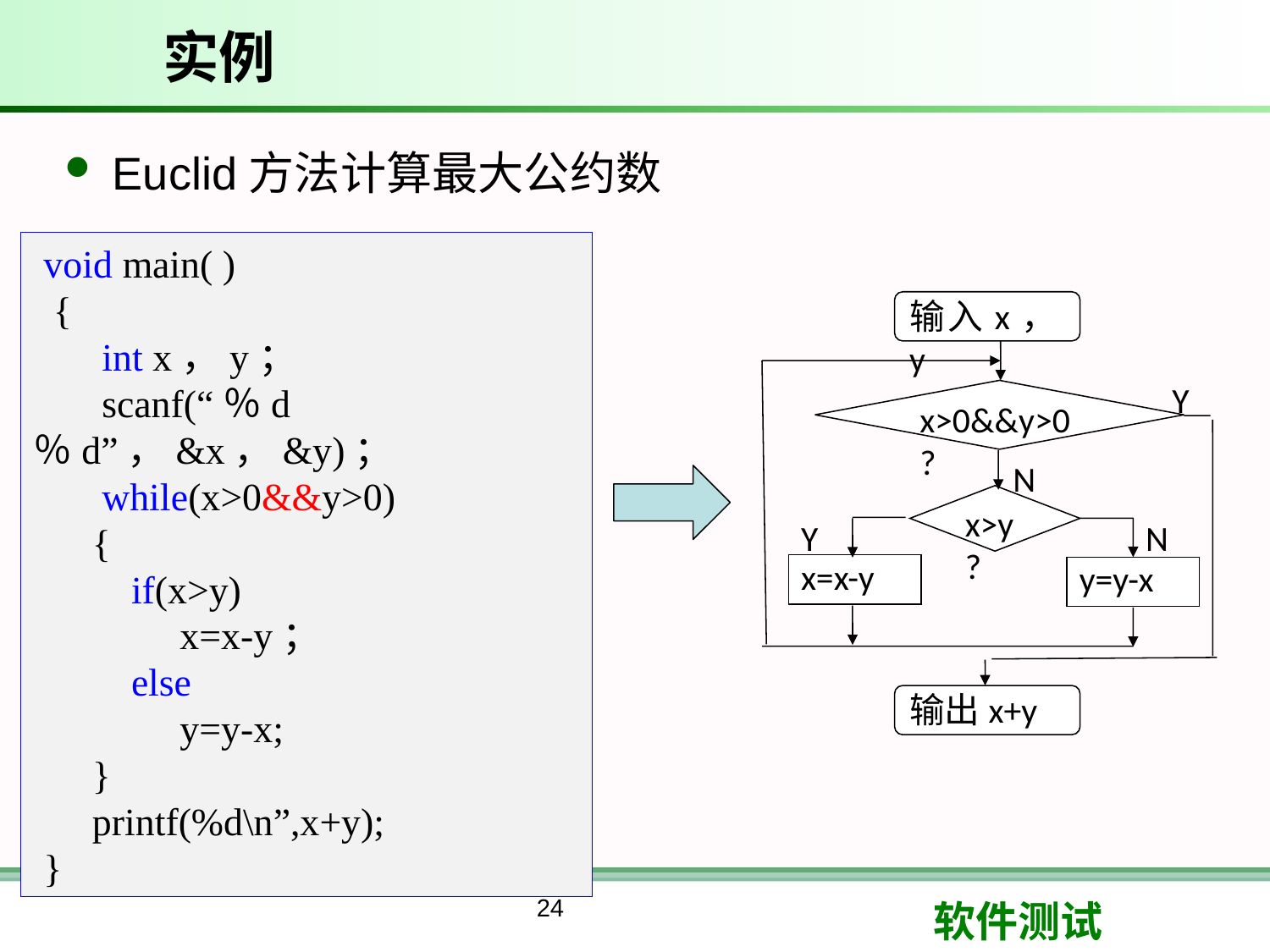

# 实例
Euclid方法计算最大公约数
void main( )
 {
      int x，y；
      scanf(“％d％d”，&x，&y)；
      while(x>0&&y>0)
     {
         if(x>y)
              x=x-y；
         else
              y=y-x;
     }
     printf(%d\n”,x+y);
}
输入x，y

x>0&&y>0?

x>y?

x=x-y
y=y-x

输出x+y
Y
N
Y
N

24